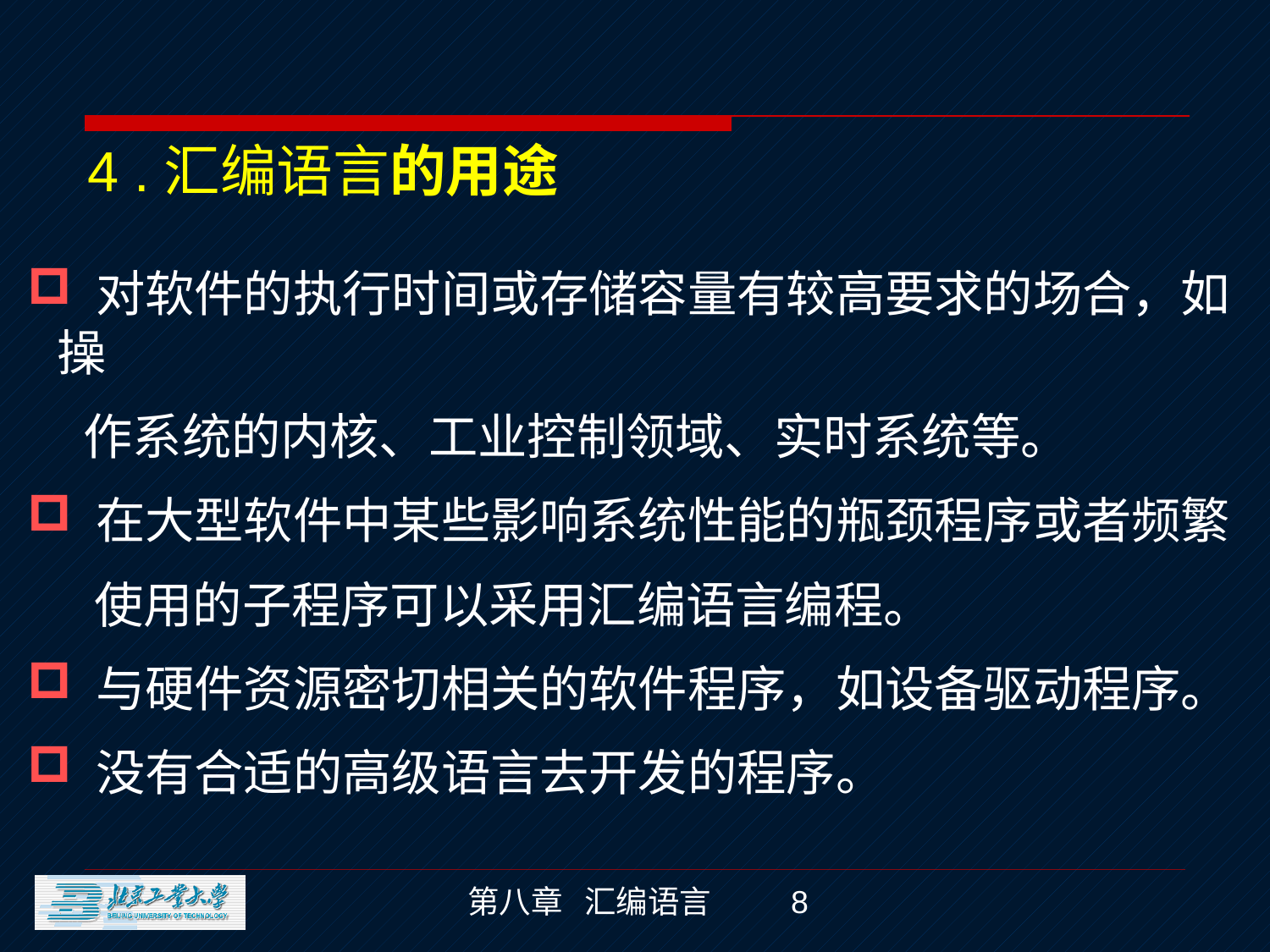

4 .汇编语言的用途
 对软件的执行时间或存储容量有较高要求的场合，如操
    作系统的内核、工业控制领域、实时系统等。
 在大型软件中某些影响系统性能的瓶颈程序或者频繁
     使用的子程序可以采用汇编语言编程。
 与硬件资源密切相关的软件程序，如设备驱动程序。
 没有合适的高级语言去开发的程序。